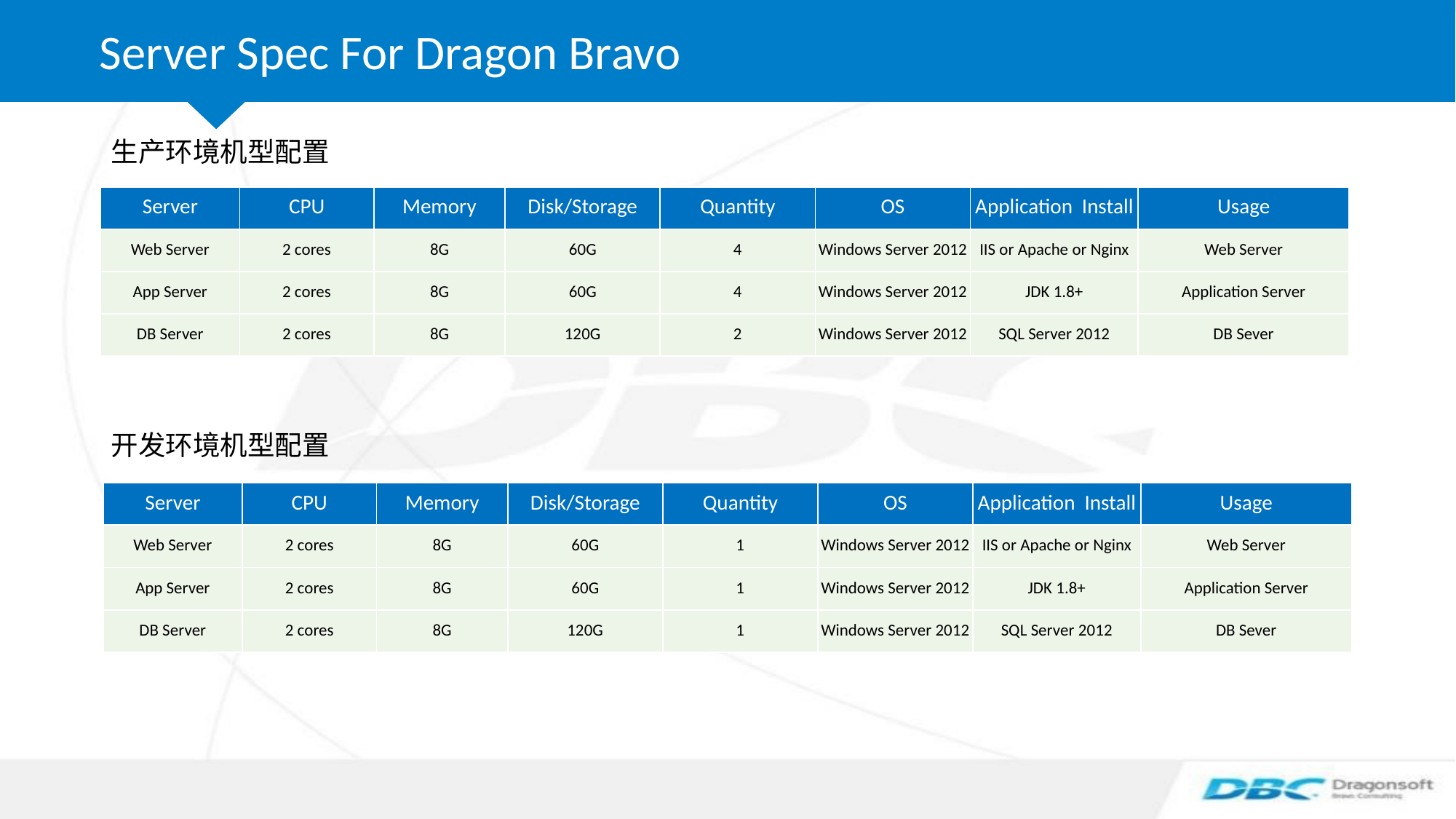

Server Spec For Dragon Bravo
生产环境机型配置
| Server | CPU | Memory | Disk/Storage | Quantity | OS | Application Install | Usage |
| --- | --- | --- | --- | --- | --- | --- | --- |
| Web Server | 2 cores | 8G | 60G | 4 | Windows Server 2012 | IIS or Apache or Nginx | Web Server |
| App Server | 2 cores | 8G | 60G | 4 | Windows Server 2012 | JDK 1.8+ | Application Server |
| DB Server | 2 cores | 8G | 120G | 2 | Windows Server 2012 | SQL Server 2012 | DB Sever |
开发环境机型配置
| Server | CPU | Memory | Disk/Storage | Quantity | OS | Application Install | Usage |
| --- | --- | --- | --- | --- | --- | --- | --- |
| Web Server | 2 cores | 8G | 60G | 1 | Windows Server 2012 | IIS or Apache or Nginx | Web Server |
| App Server | 2 cores | 8G | 60G | 1 | Windows Server 2012 | JDK 1.8+ | Application Server |
| DB Server | 2 cores | 8G | 120G | 1 | Windows Server 2012 | SQL Server 2012 | DB Sever |